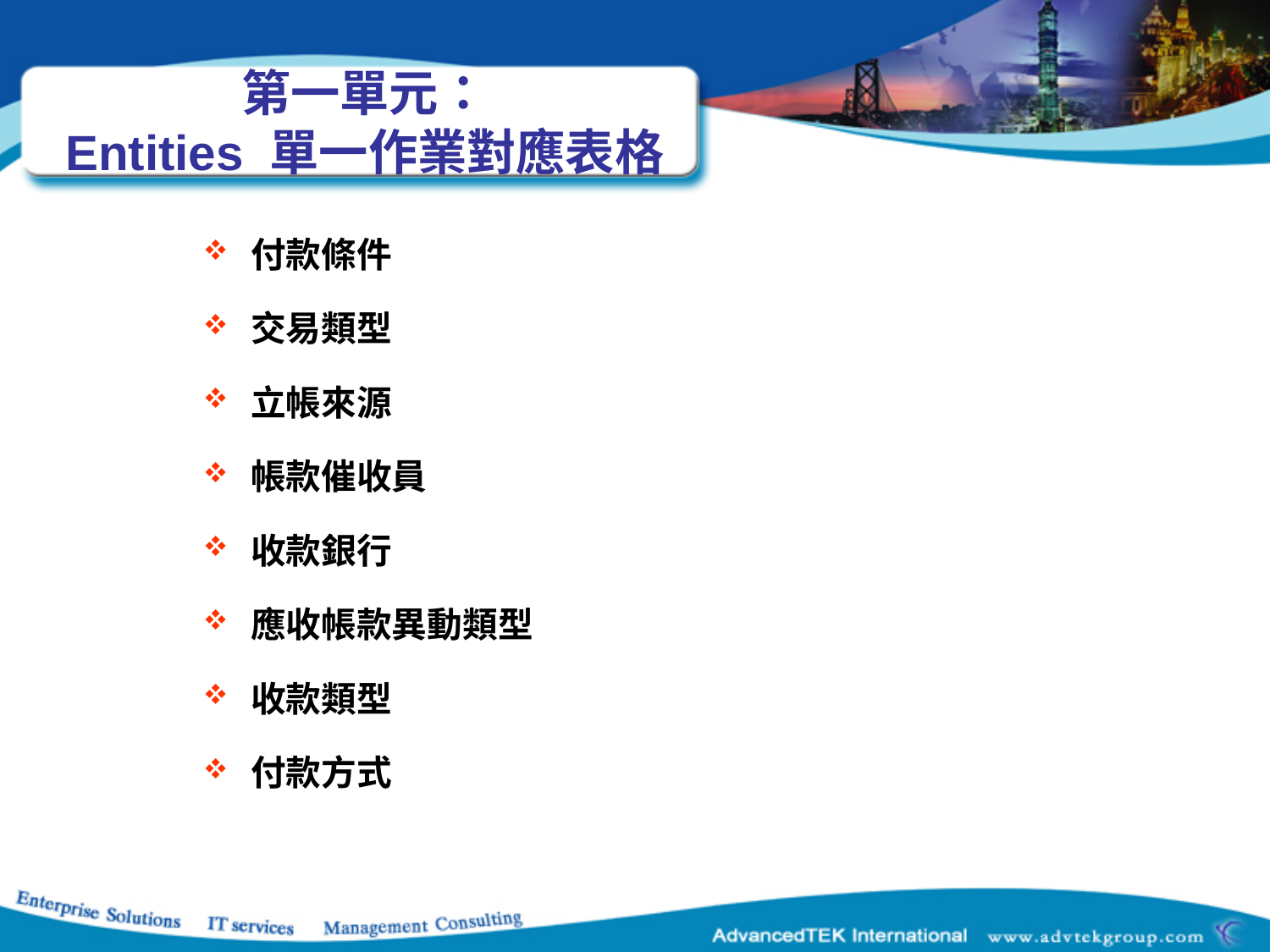

# 第一單元： Entities 單一作業對應表格
付款條件
交易類型
立帳來源
帳款催收員
收款銀行
應收帳款異動類型
收款類型
付款方式